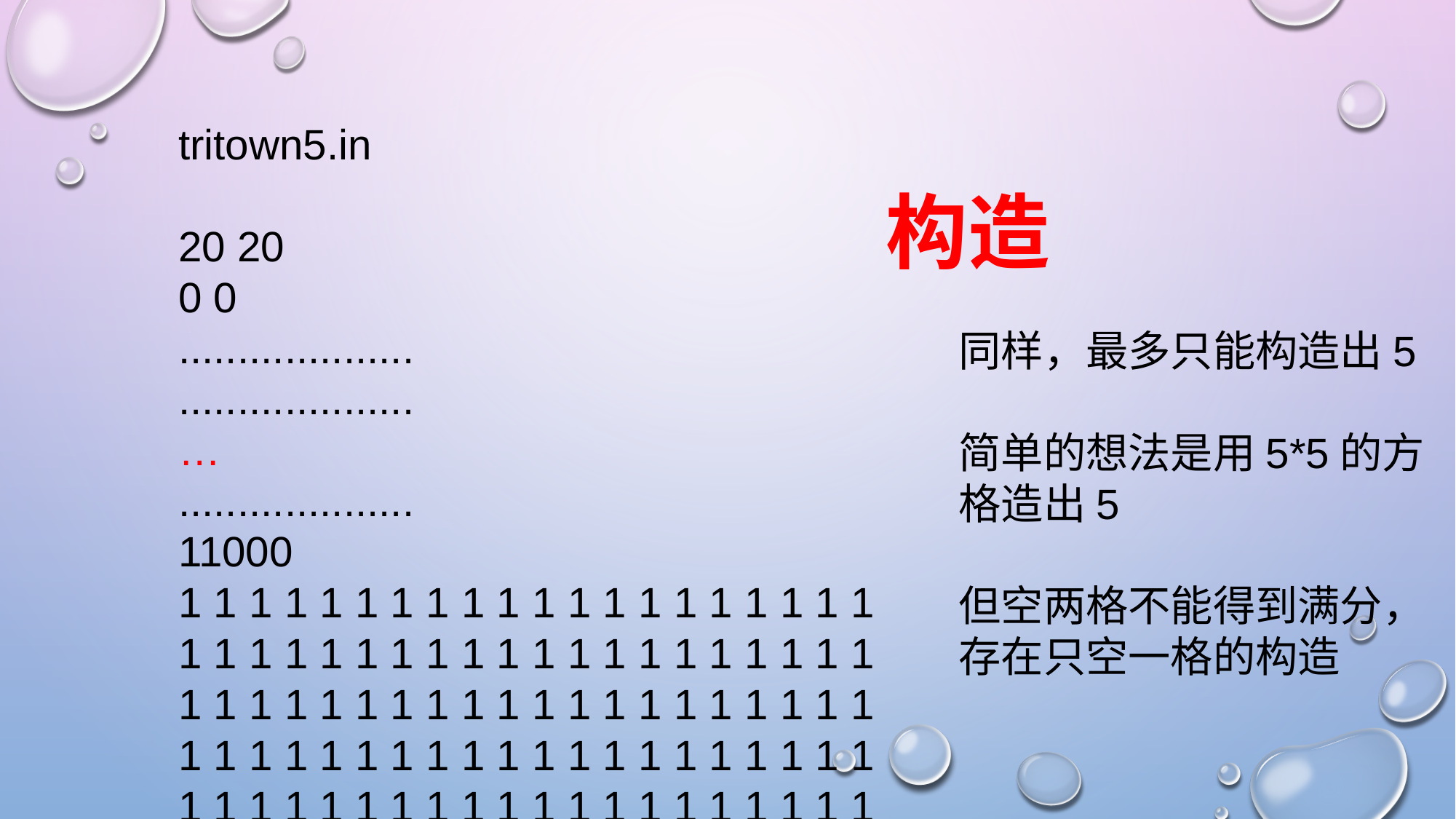

tritown5.in

20 20
0 0
....................
....................
…
....................
11000
1 1 1 1 1 1 1 1 1 1 1 1 1 1 1 1 1 1 1 1 1 1 1 1 1 1 1 1 1 1 1 1 1 1 1 1 1 1 1 1 1 1 1 1 1 1 1 1 1 1 1 1 1 1 1 1 1 1 1 1 1 1 1 1 1 1 1 1 1 1 1 1 1 1 1 1 1 1 1 1 1 1 1 1 1 1 1 1 1 1 1 1 1 1 1 1 1 1 1 1 1 1 1 1 1 1 1 1 1 1 1 1 1 1 1 1 1 1 1 1 1 1 1 1 1 1 1 1 1 1 1 1 1 1 1 1 1 1 1 1 1 1 1 1 1 1 1 1 1 1
构造
同样，最多只能构造出5

简单的想法是用5*5的方格造出5

但空两格不能得到满分，存在只空一格的构造